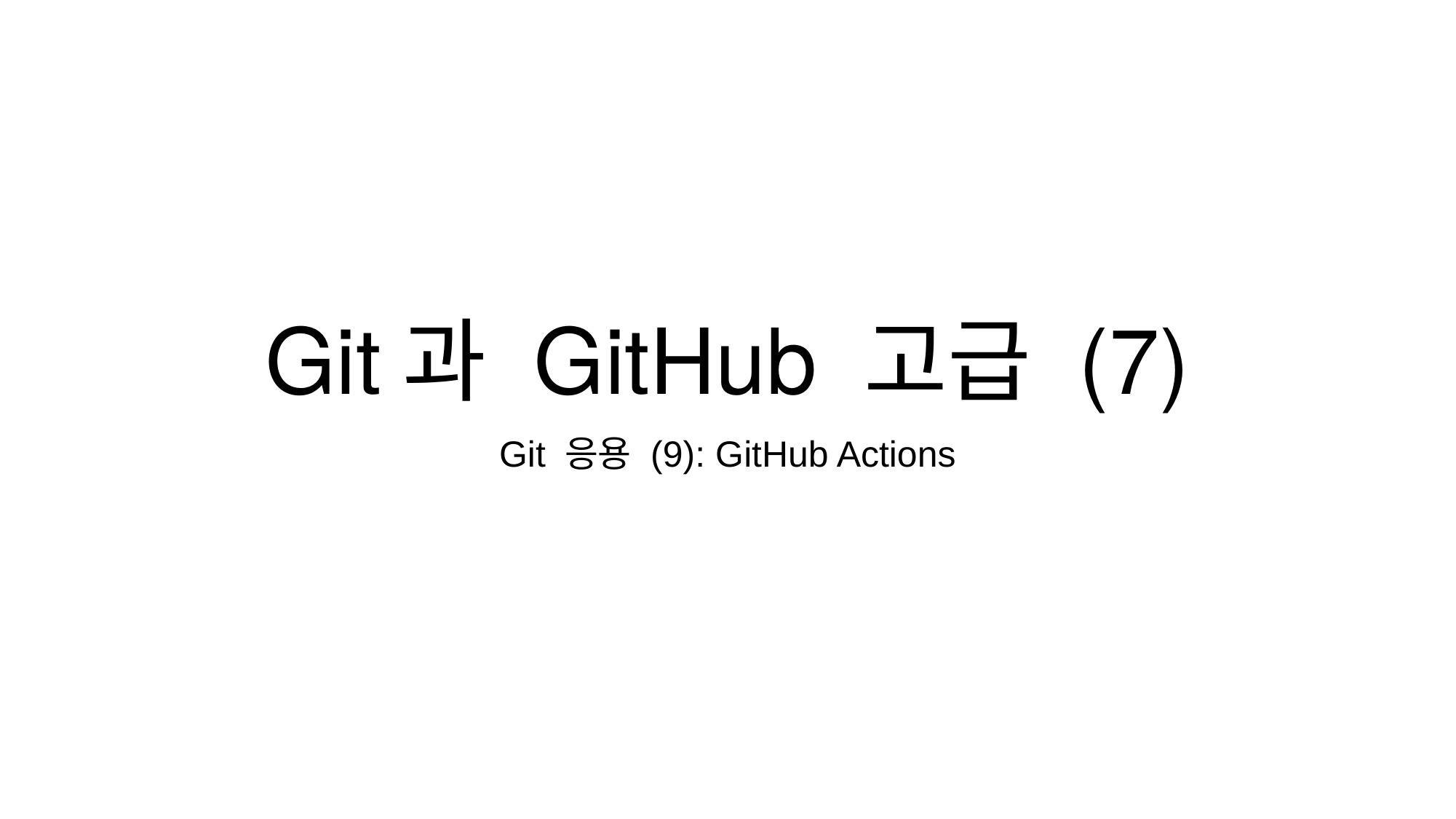

# Git과 GitHub 고급 (7)
Git 응용 (9): GitHub Actions